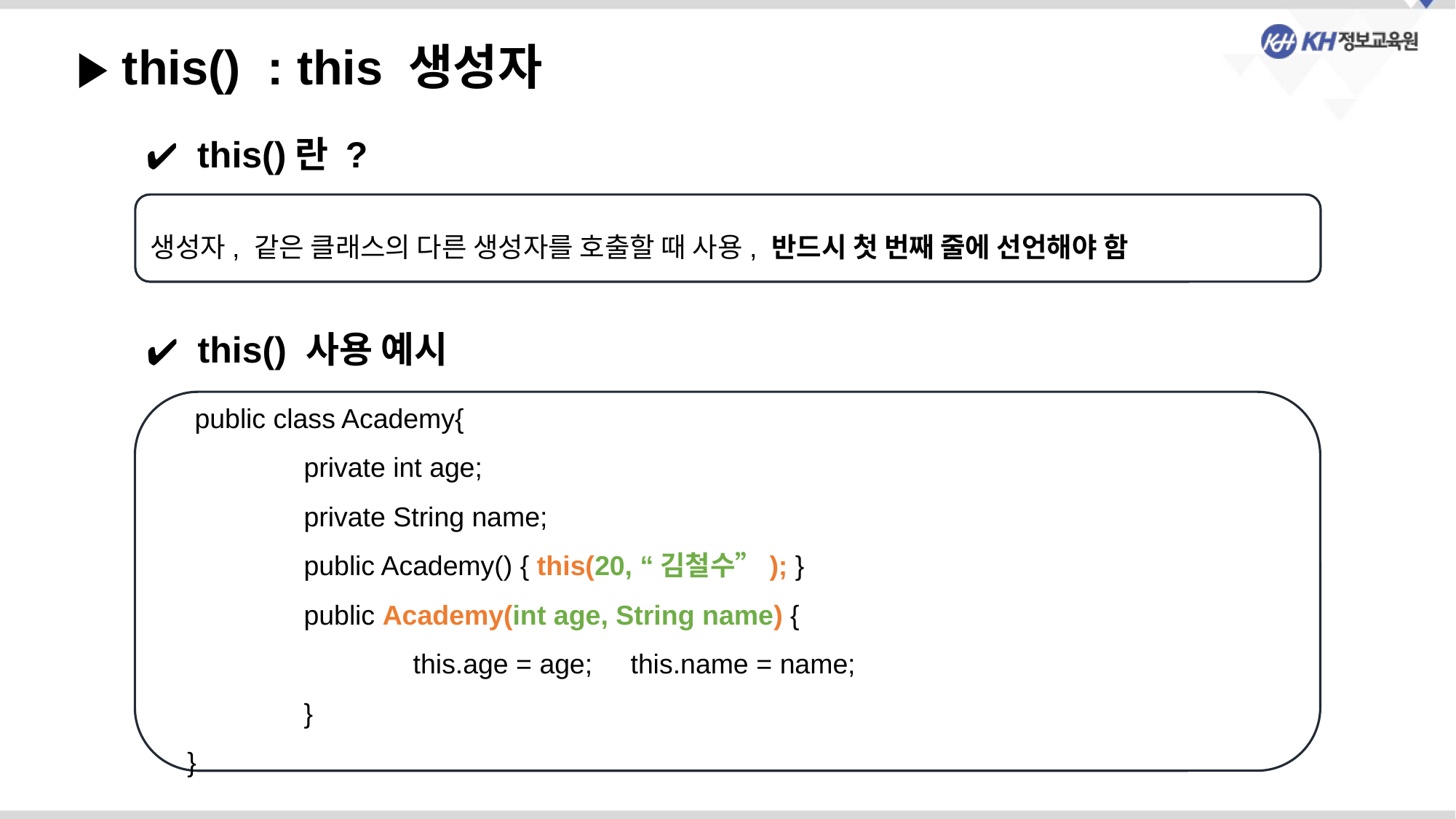

▶ this()  : this 생성자
 this()란 ?
생성자, 같은 클래스의 다른 생성자를 호출할 때 사용, 반드시 첫 번째 줄에 선언해야 함
 this() 사용 예시
    public class Academy{
	    private int age;
	    private String name;
	    public Academy() { this(20, “김철수”); }
	    public Academy(int age, String name) {
		    this.age = age;     this.name = name;
	    }
   }